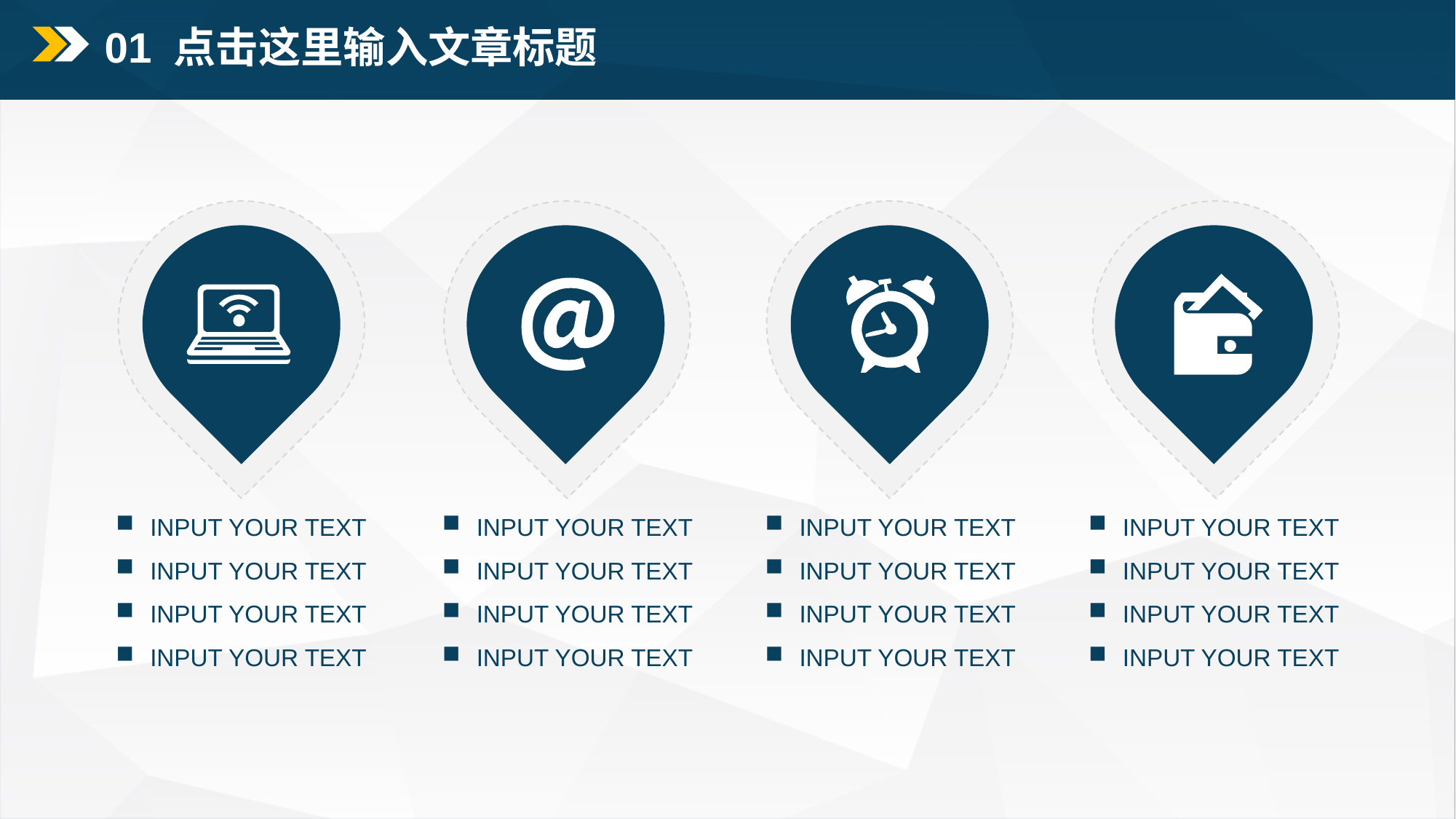

01 点击这里输入文章标题

INPUT YOUR TEXT
INPUT YOUR TEXT
INPUT YOUR TEXT
INPUT YOUR TEXT
INPUT YOUR TEXT
INPUT YOUR TEXT
INPUT YOUR TEXT
INPUT YOUR TEXT
INPUT YOUR TEXT
INPUT YOUR TEXT
INPUT YOUR TEXT
INPUT YOUR TEXT
INPUT YOUR TEXT
INPUT YOUR TEXT
INPUT YOUR TEXT
INPUT YOUR TEXT